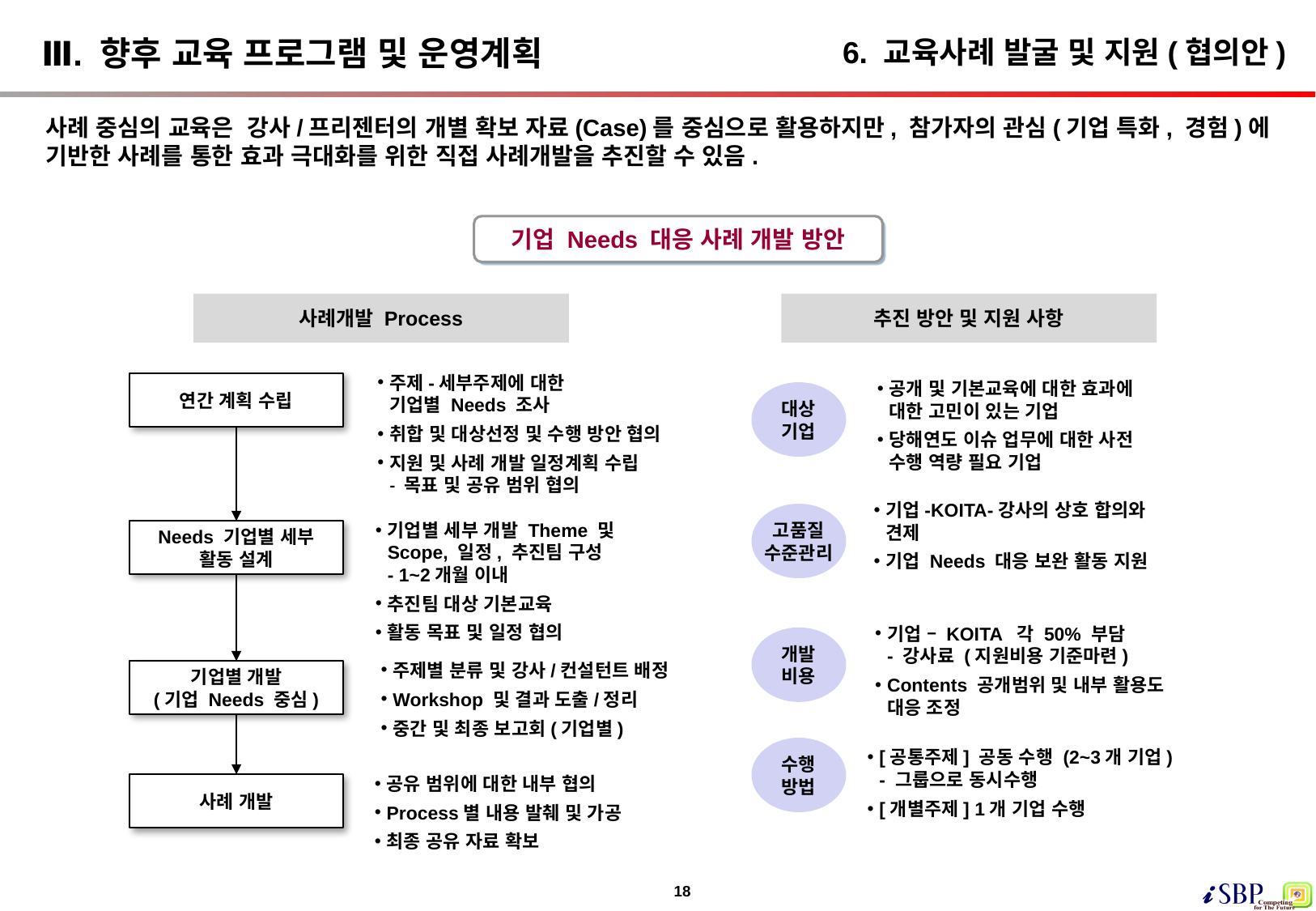

Ⅲ. 향후 교육 프로그램 및 운영계획
# 6. 교육사례 발굴 및 지원(협의안)
사례 중심의 교육은  강사/프리젠터의 개별 확보 자료(Case)를 중심으로 활용하지만, 참가자의 관심(기업 특화, 경험)에
기반한 사례를 통한 효과 극대화를 위한 직접 사례개발을 추진할 수 있음.
기업 Needs 대응 사례 개발 방안
사례개발 Process
추진 방안 및 지원 사항
주제-세부주제에 대한
기업별 Needs 조사
취합 및 대상선정 및 수행 방안 협의
지원 및 사례 개발 일정계획 수립
- 목표 및 공유 범위 협의
공개 및 기본교육에 대한 효과에
대한 고민이 있는 기업
당해연도 이슈 업무에 대한 사전
수행 역량 필요 기업
연간 계획 수립
대상
기업
기업-KOITA-강사의 상호 합의와
견제
기업 Needs 대응 보완 활동 지원
고품질
수준관리
기업별 세부 개발 Theme 및
Scope, 일정, 추진팀 구성
- 1~2개월 이내
추진팀 대상 기본교육
활동 목표 및 일정 협의
Needs 기업별 세부
활동 설계
기업 – KOITA  각 50% 부담
- 강사료 (지원비용 기준마련)
Contents 공개범위 및 내부 활용도
대응 조정
개발
비용
주제별 분류 및 강사/컨설턴트 배정
Workshop 및 결과 도출/정리
중간 및 최종 보고회(기업별)
기업별 개발
(기업 Needs 중심)
수행
방법
[공통주제] 공동 수행 (2~3개 기업)
- 그룹으로 동시수행
[개별주제] 1개 기업 수행
공유 범위에 대한 내부 협의
Process별 내용 발췌 및 가공
최종 공유 자료 확보
사례 개발
18